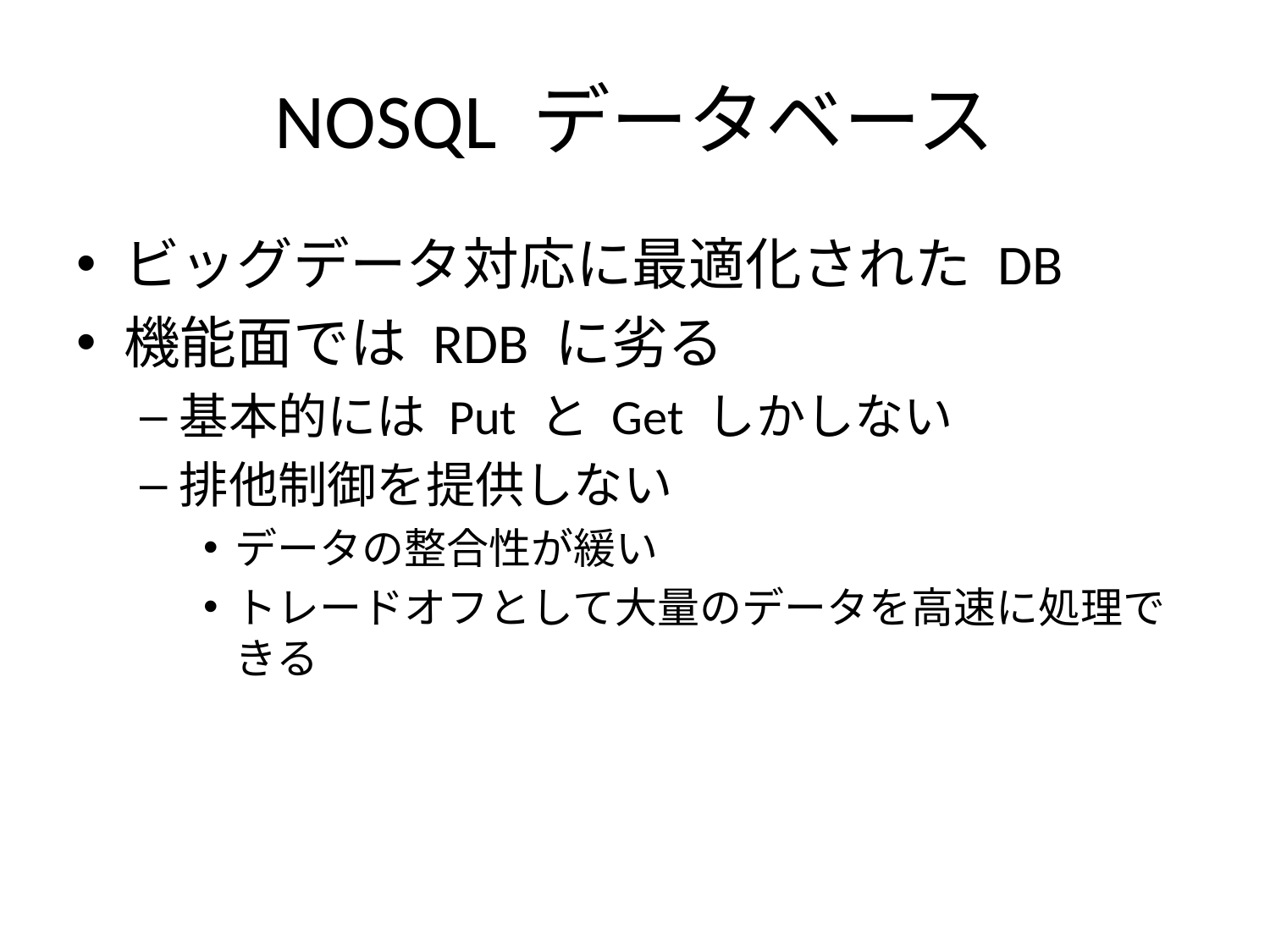

# NOSQL データベース
ビッグデータ対応に最適化された DB
機能面では RDB に劣る
基本的には Put と Get しかしない
排他制御を提供しない
データの整合性が緩い
トレードオフとして大量のデータを高速に処理できる